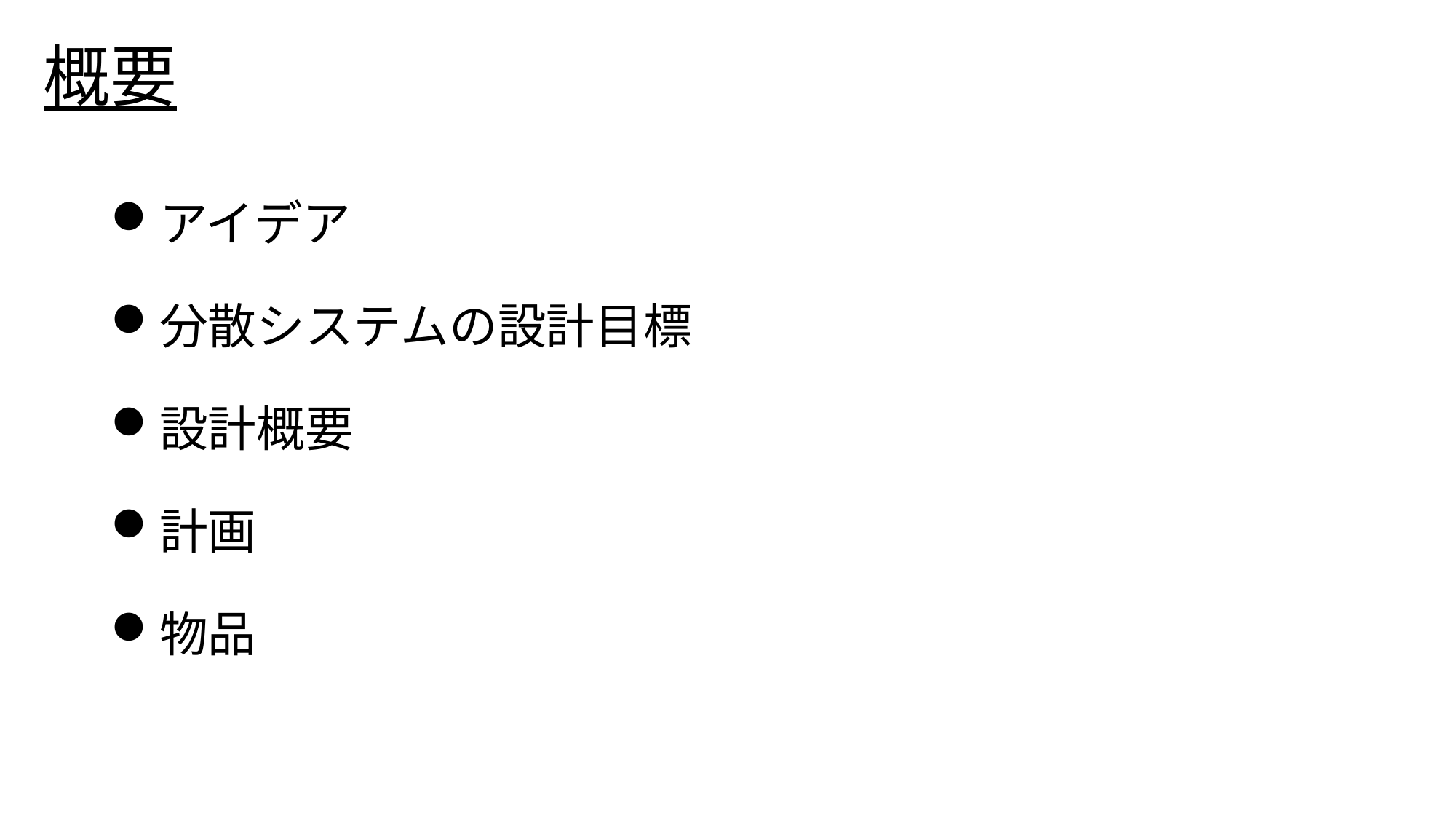

# 概要
アイデア
分散システムの設計目標
設計概要
計画
物品